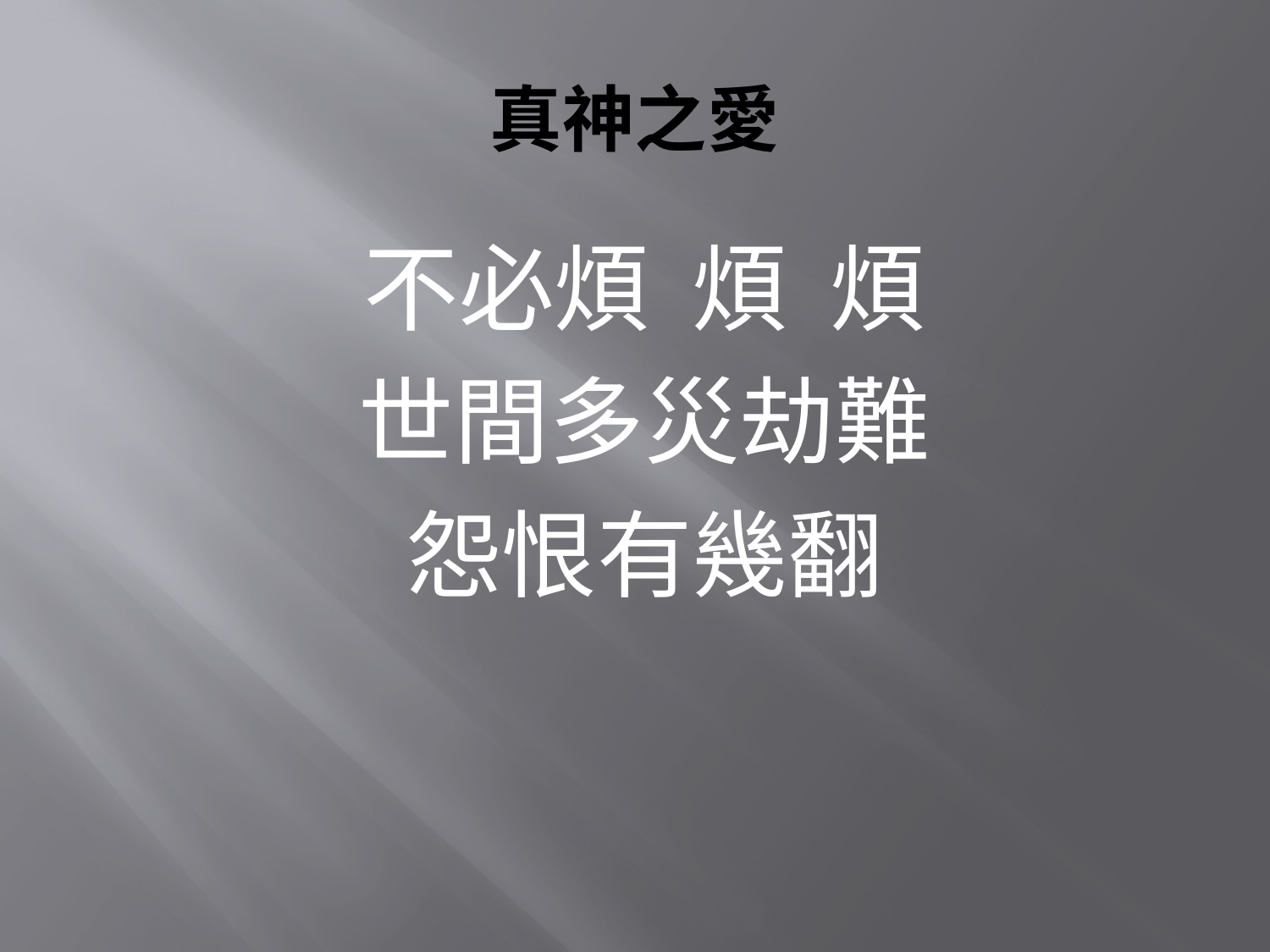

# 真神之愛
不必煩  煩  煩
世間多災劫難
怨恨有幾翻